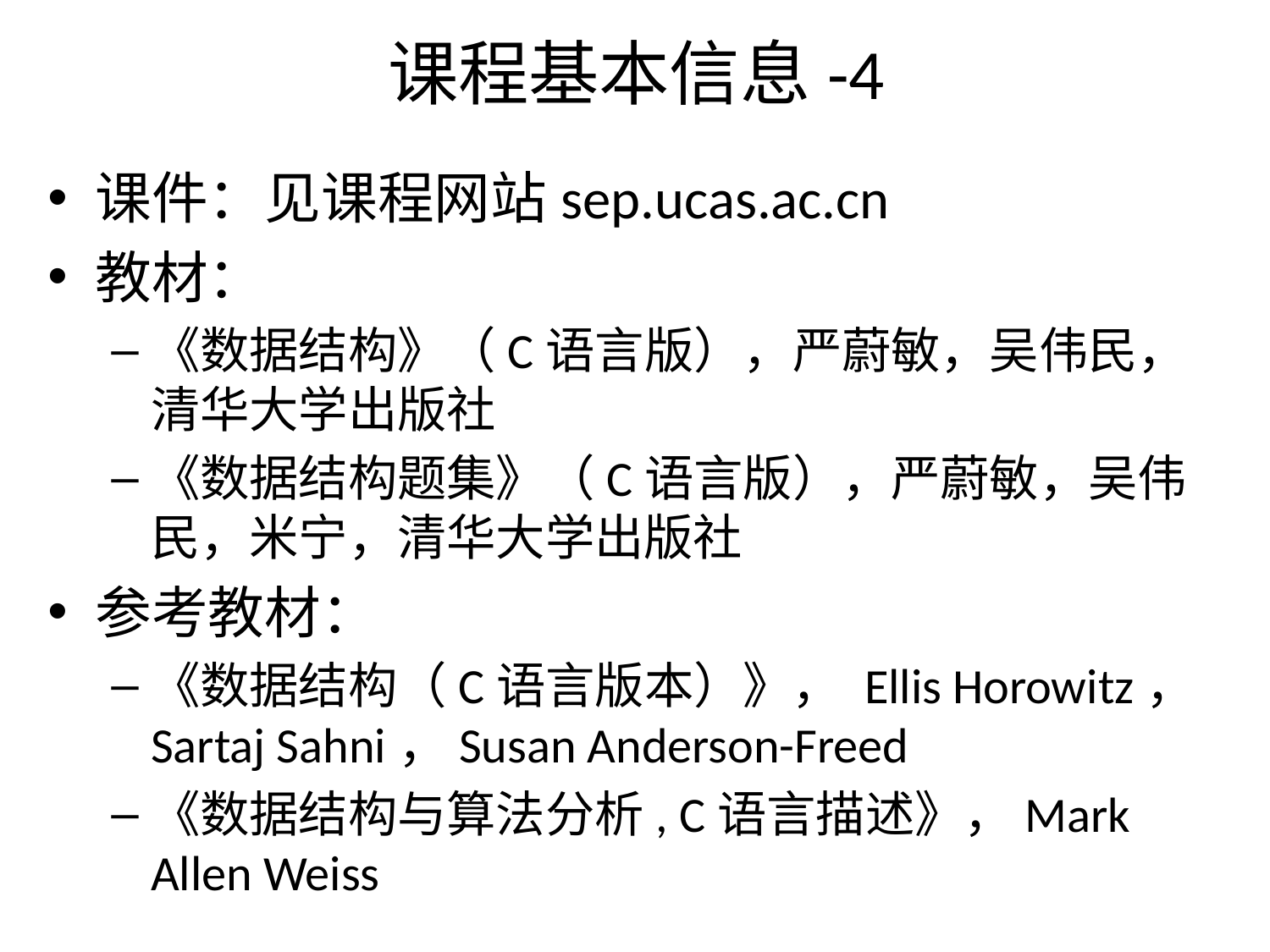

# 课程基本信息-4
课件：见课程网站sep.ucas.ac.cn
教材：
《数据结构》（C语言版），严蔚敏，吴伟民，清华大学出版社
《数据结构题集》（C语言版），严蔚敏，吴伟民，米宁，清华大学出版社
参考教材：
《数据结构（C语言版本）》， Ellis Horowitz，Sartaj Sahni，Susan Anderson-Freed
《数据结构与算法分析, C语言描述》，Mark Allen Weiss